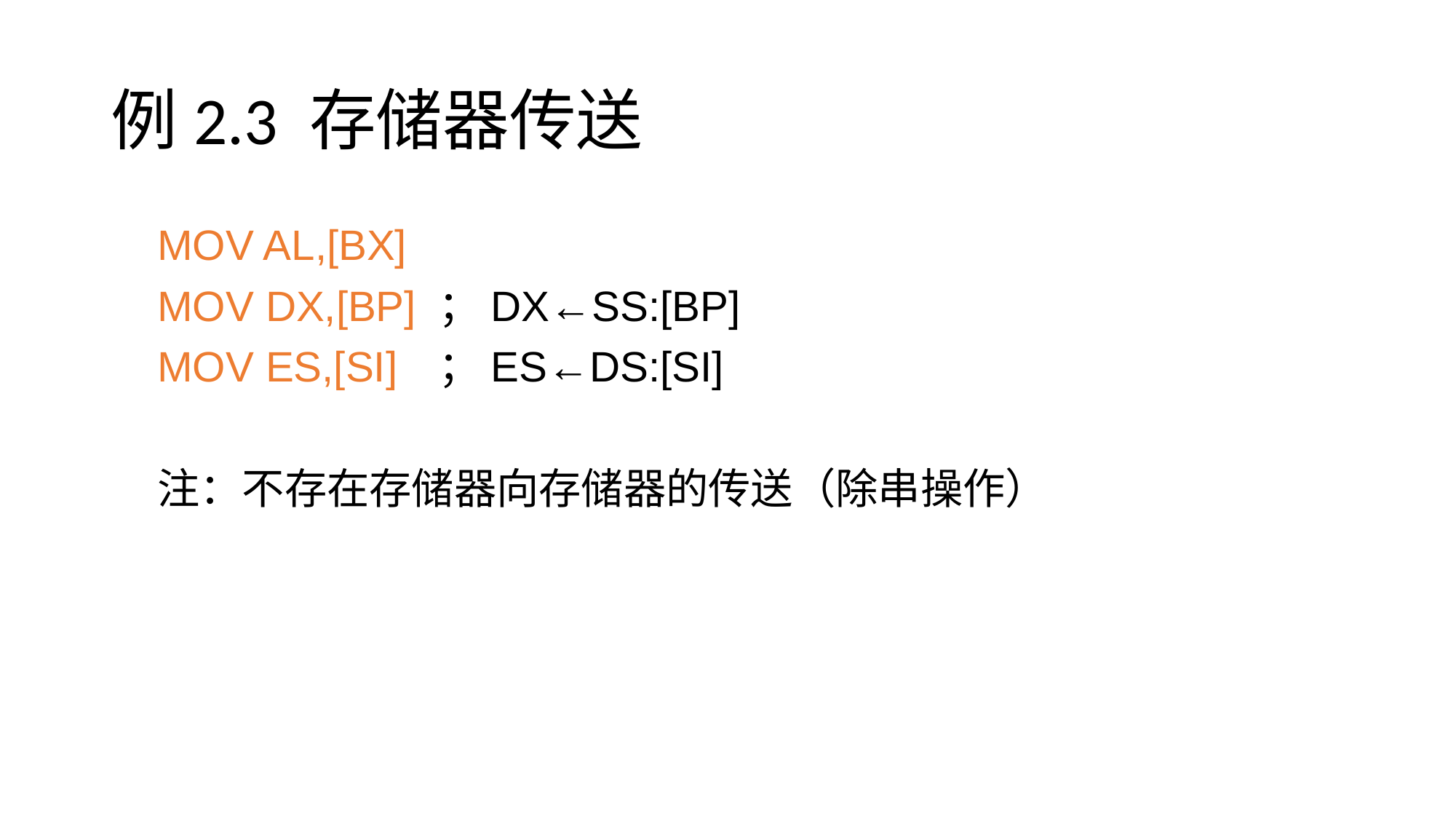

# 例2.3 存储器传送
MOV AL,[BX]
MOV DX,[BP]	；DX←SS:[BP]
MOV ES,[SI]	；ES←DS:[SI]

注：不存在存储器向存储器的传送（除串操作）